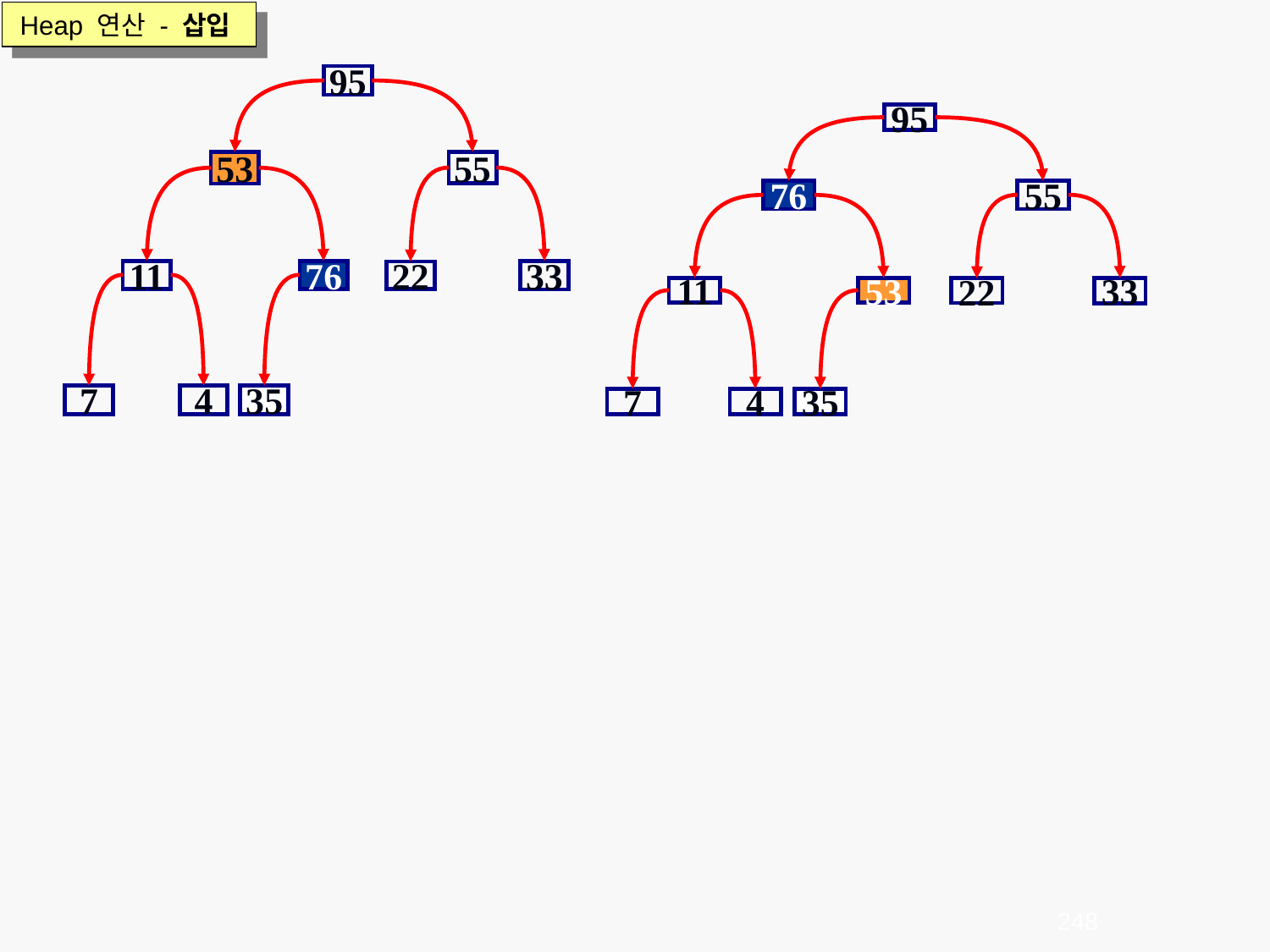

Heap 연산 - 삽입
95
53
55
11
76
33
22
7
4
35
95
76
55
11
53
33
22
7
4
35
248